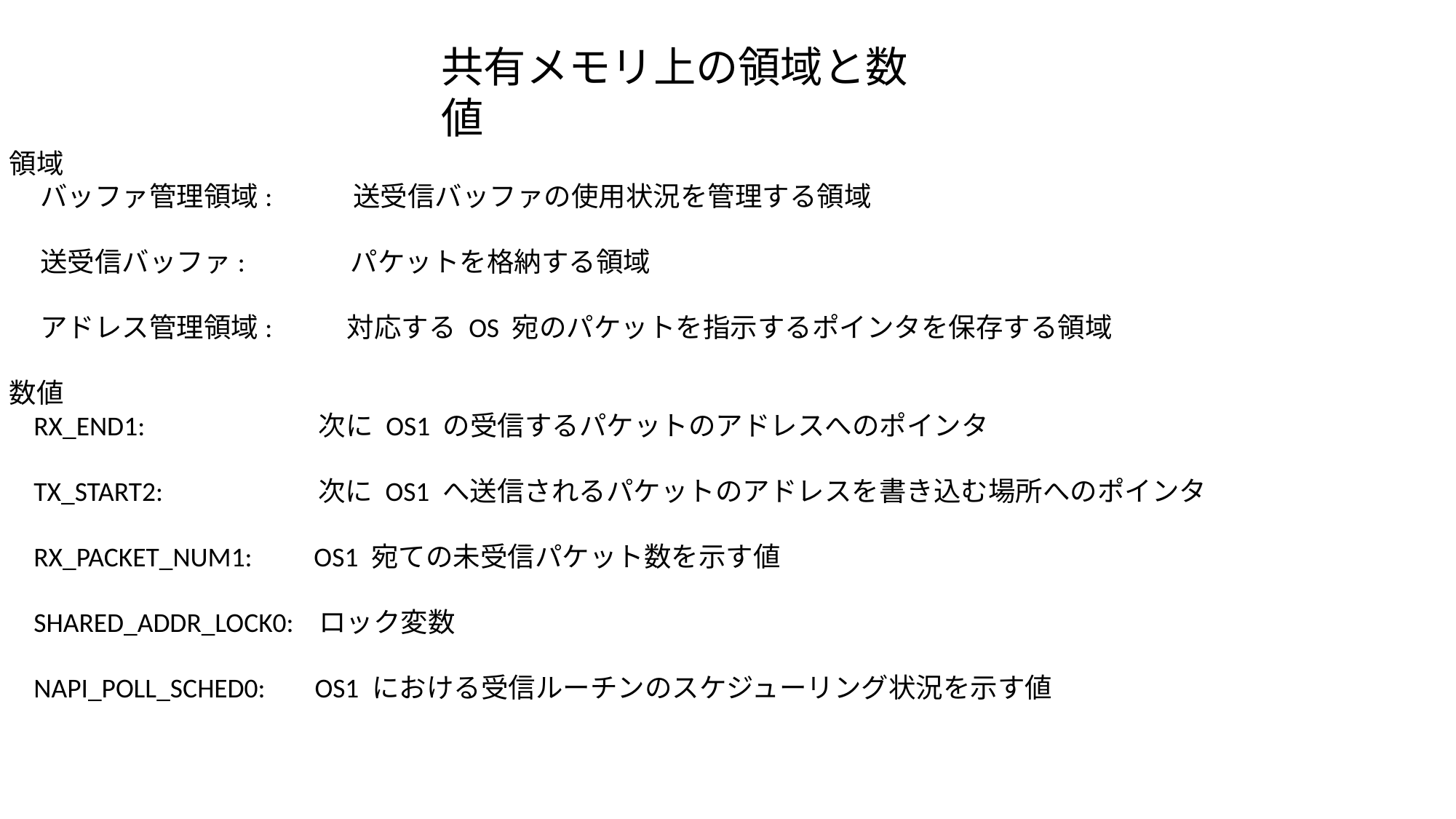

共有メモリ上の領域と数値
領域
    バッファ管理領域:            送受信バッファの使用状況を管理する領域

    送受信バッファ:                パケットを格納する領域

    アドレス管理領域:           対応する OS 宛のパケットを指示するポインタを保存する領域

数値
    RX_END1:                           次に OS1 の受信するパケットのアドレスへのポインタ

    TX_START2:                        次に OS1 へ送信されるパケットのアドレスを書き込む場所へのポインタ

    RX_PACKET_NUM1:          OS1 宛ての未受信パケット数を示す値

    SHARED_ADDR_LOCK0:   ロック変数

    NAPI_POLL_SCHED0:        OS1 における受信ルーチンのスケジューリング状況を示す値